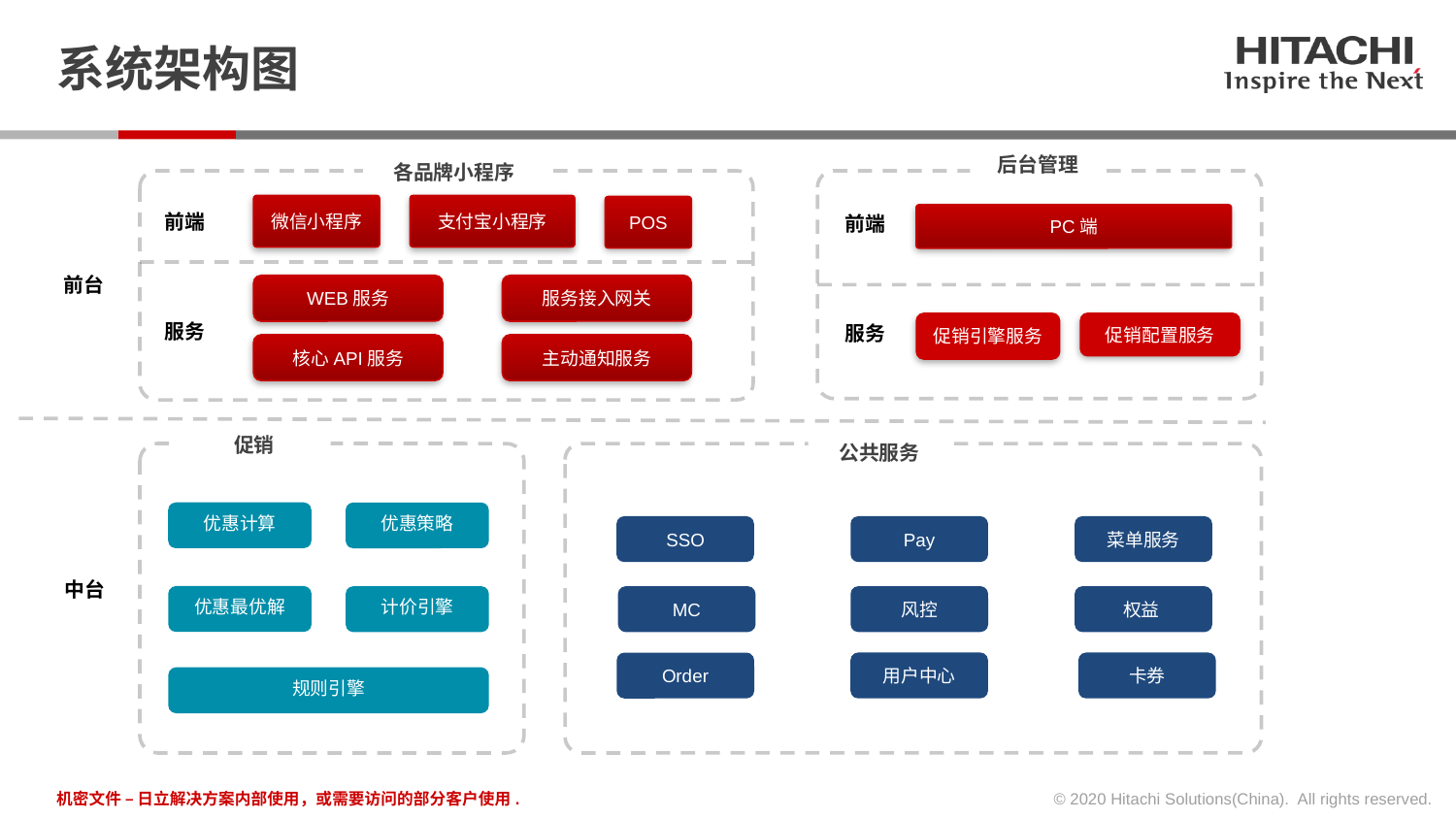

# 系统架构图
后台管理
各品牌小程序

微信小程序
支付宝小程序
POS
前端
前端
PC端
前台
WEB服务
服务接入网关
服务
促销配置服务
促销引擎服务
服务
核心API服务
主动通知服务
促销
公共服务

优惠计算
优惠策略
SSO
Pay
菜单服务
中台
优惠最优解
风控
MC
权益
计价引擎
用户中心
卡券
Order
规则引擎